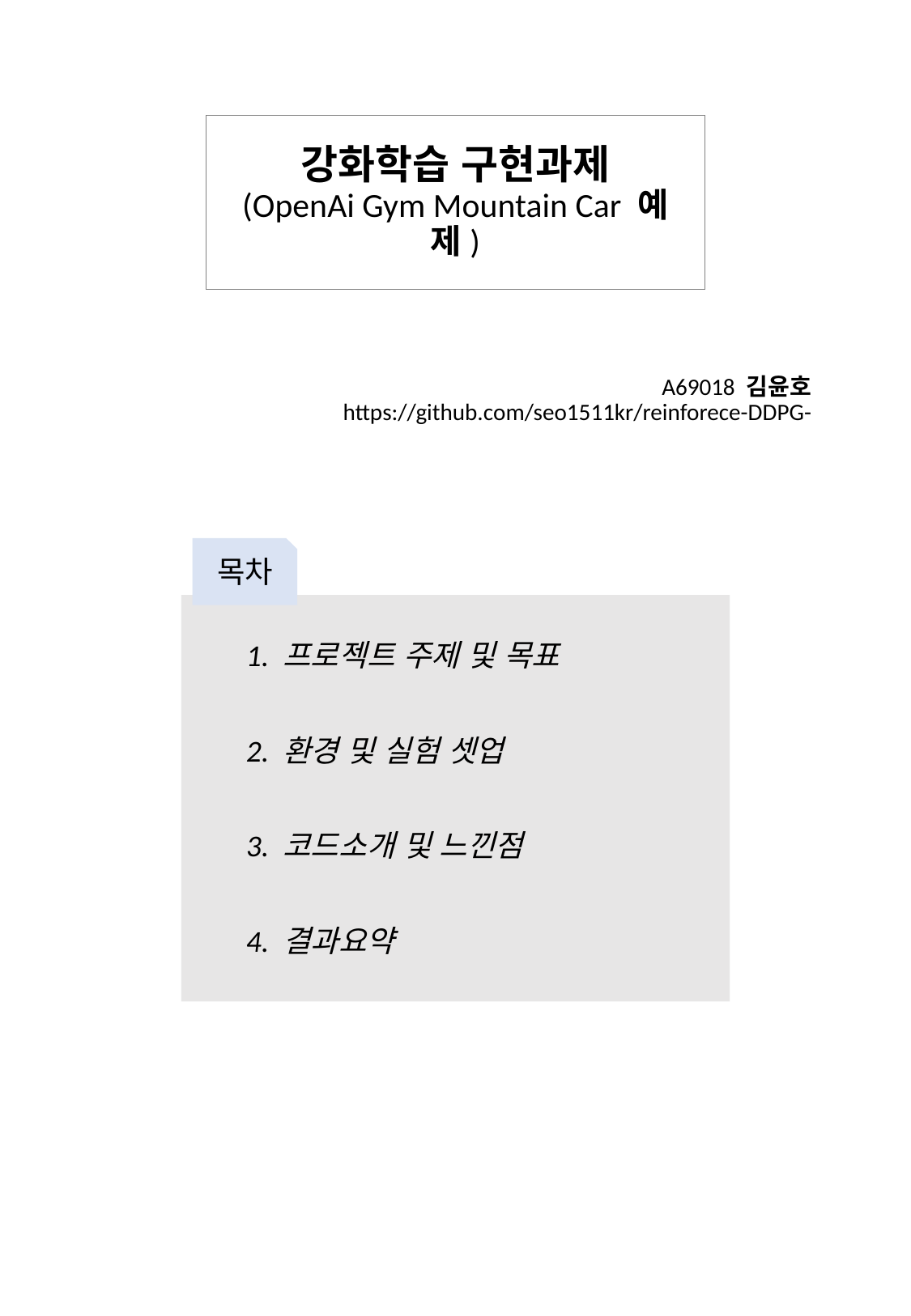

# 강화학습 구현과제 (OpenAi Gym Mountain Car 예제)
A69018 김윤호
https://github.com/seo1511kr/reinforece-DDPG-
목차

1. 프로젝트 주제 및 목표
2. 환경 및 실험 셋업
3. 코드소개 및 느낀점
4. 결과요약